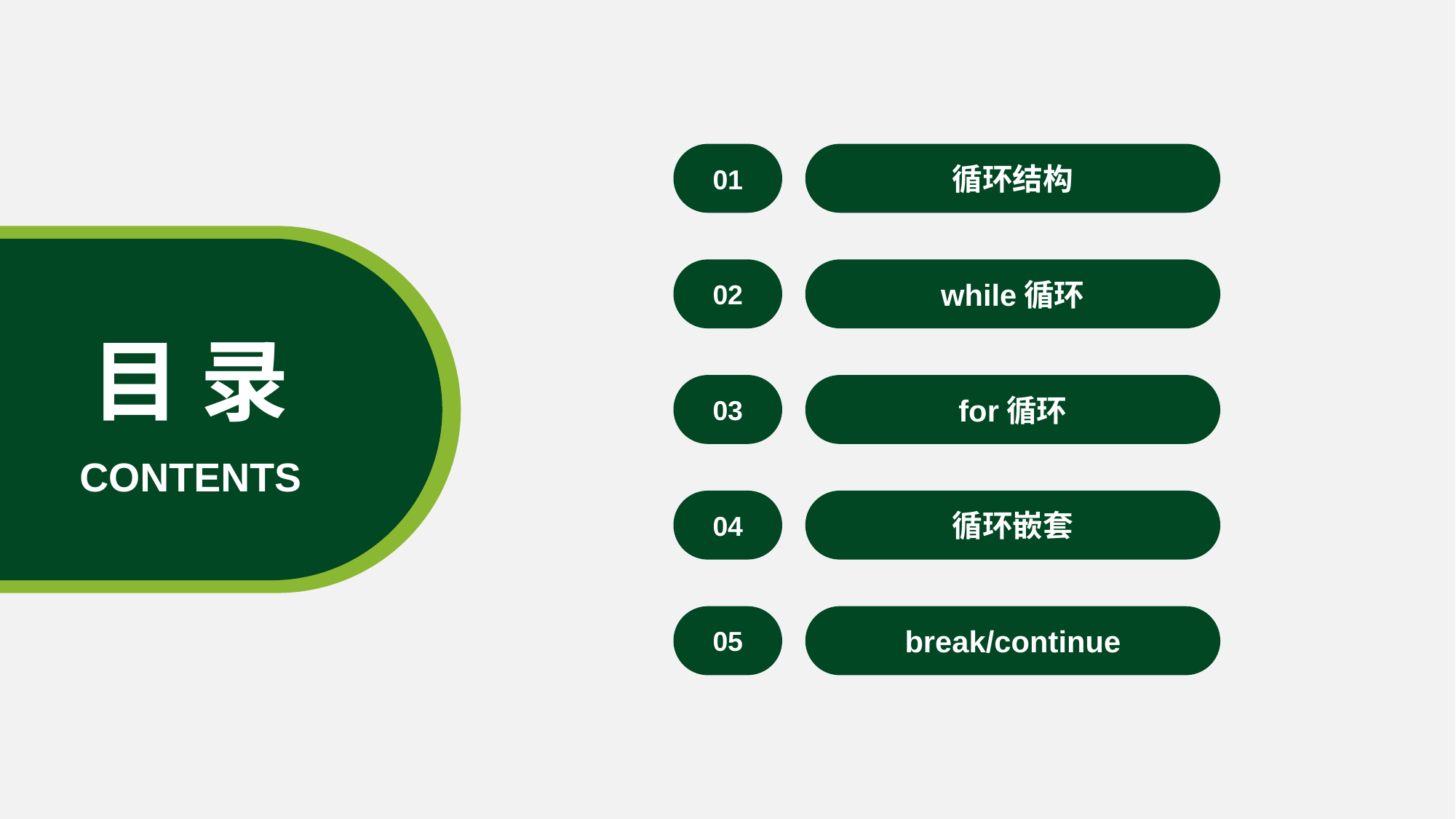

01
循环结构

02
while循环
目 录
03
for循环
CONTENTS
04
循环嵌套
05
break/continue